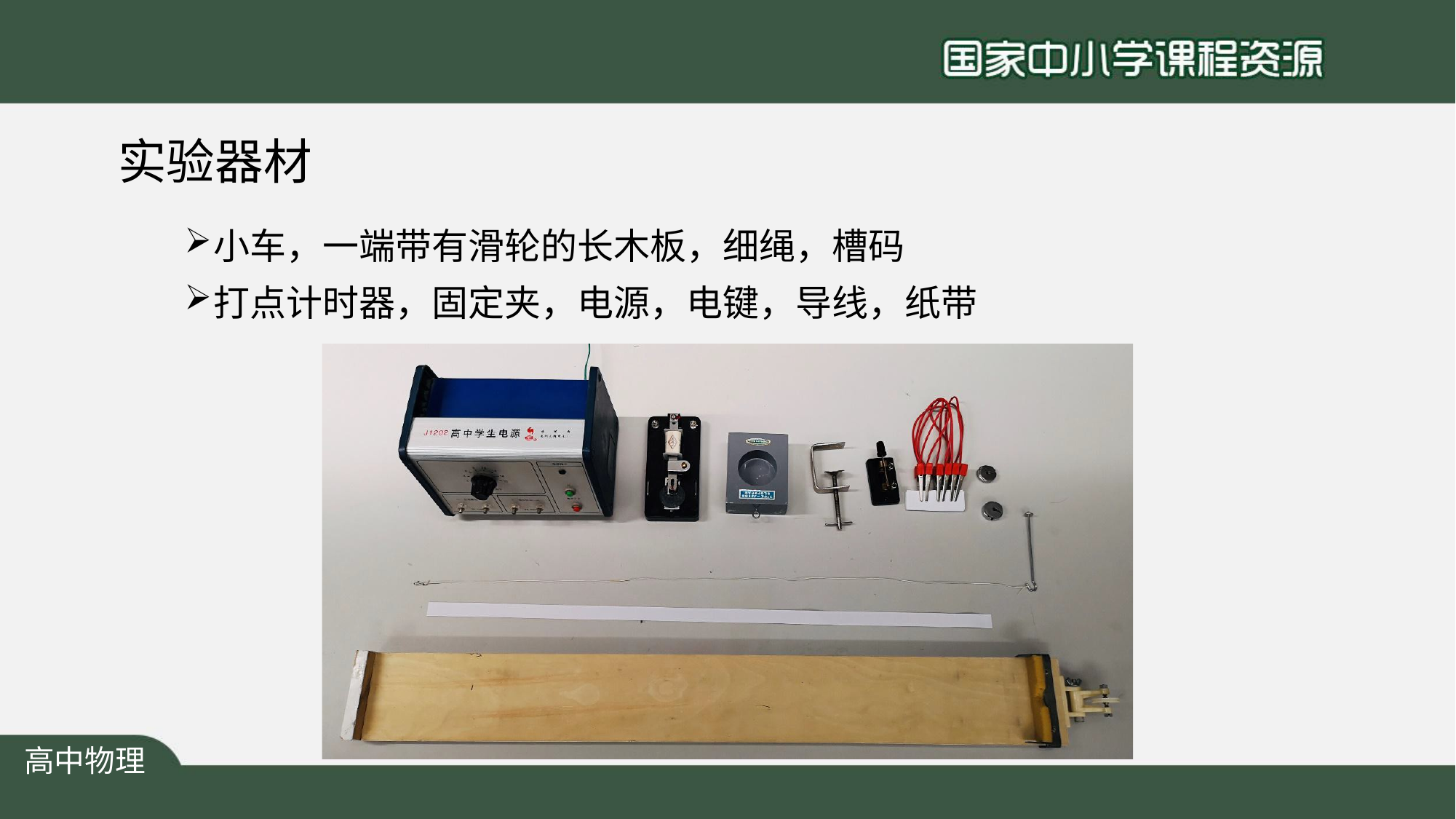

# 实验器材
小车，一端带有滑轮的长木板，细绳，槽码
打点计时器，固定夹，电源，电键，导线，纸带

高中物理